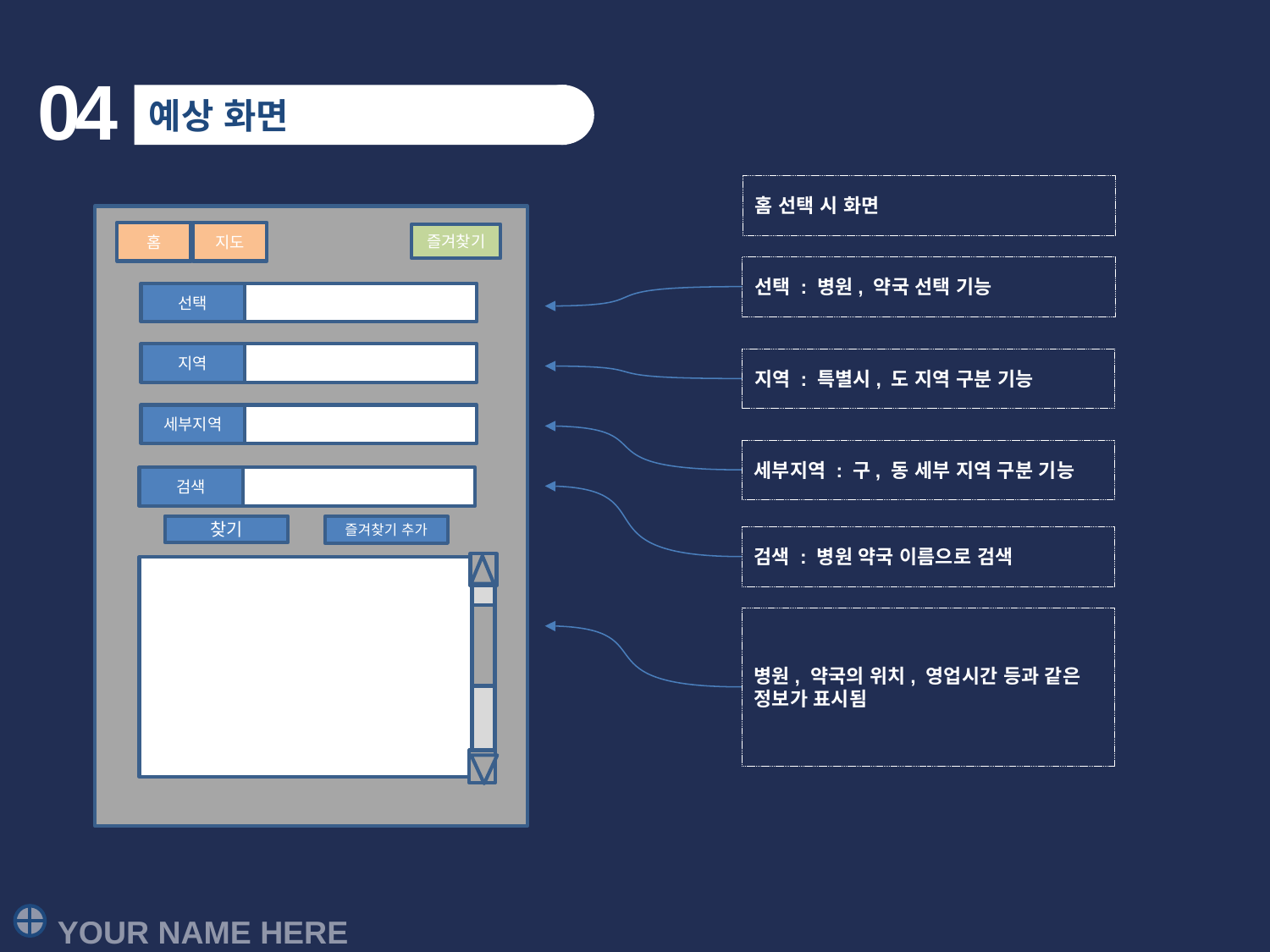

04

예상 화면
홈 선택 시 화면

홈
지도
즐겨찾기
선택 : 병원, 약국 선택 기능
선택

지역

지역 : 특별시, 도 지역 구분 기능
세부지역

세부지역 : 구, 동 세부 지역 구분 기능
검색

찾기
즐겨찾기 추가
검색 : 병원 약국 이름으로 검색

병원, 약국의 위치, 영업시간 등과 같은 정보가 표시됨

YOUR NAME HERE